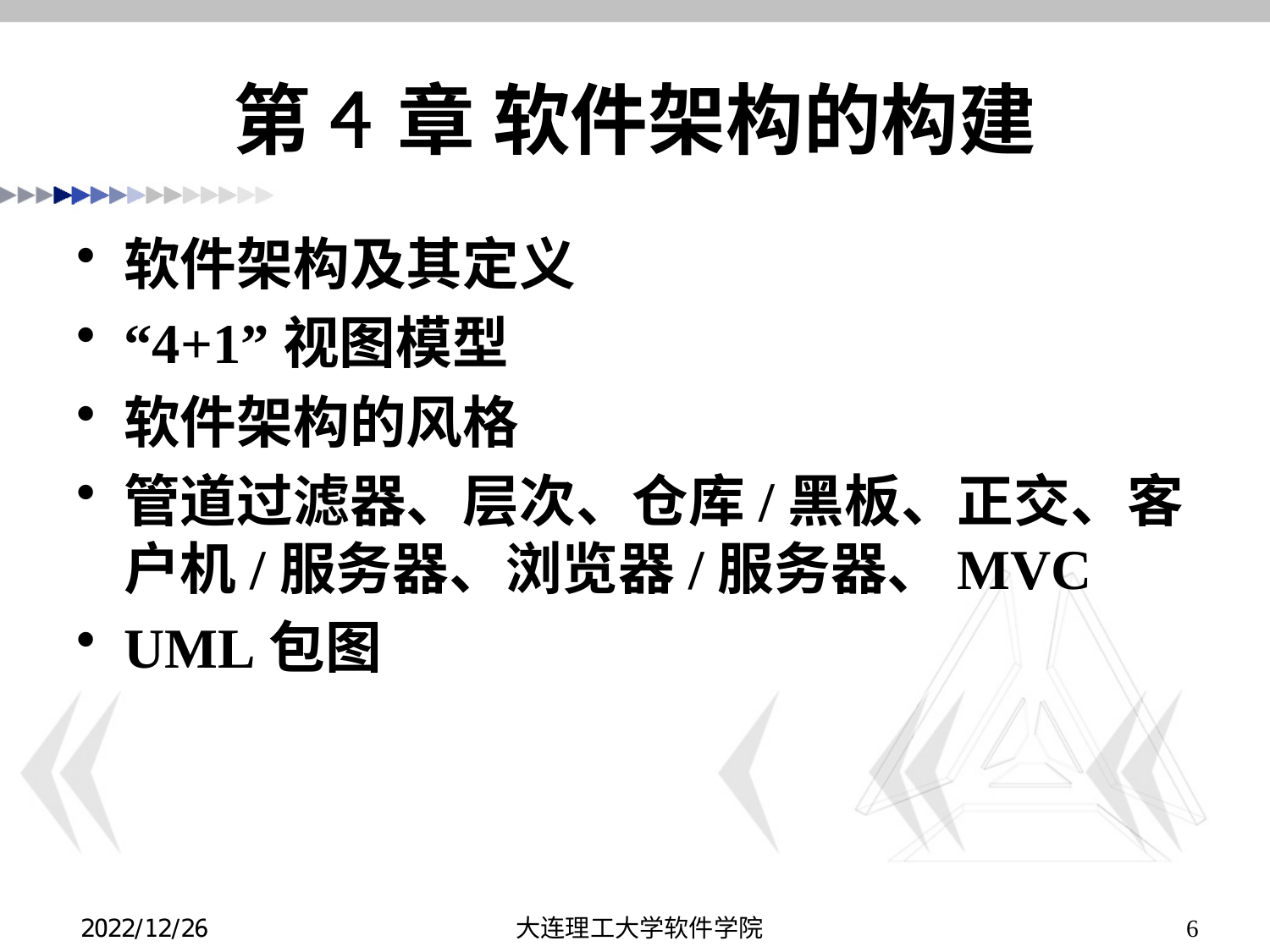

# 第4章 软件架构的构建
软件架构及其定义
“4+1”视图模型
软件架构的风格
管道过滤器、层次、仓库/黑板、正交、客户机/服务器、浏览器/服务器、MVC
UML包图
2022/12/26
大连理工大学软件学院
6